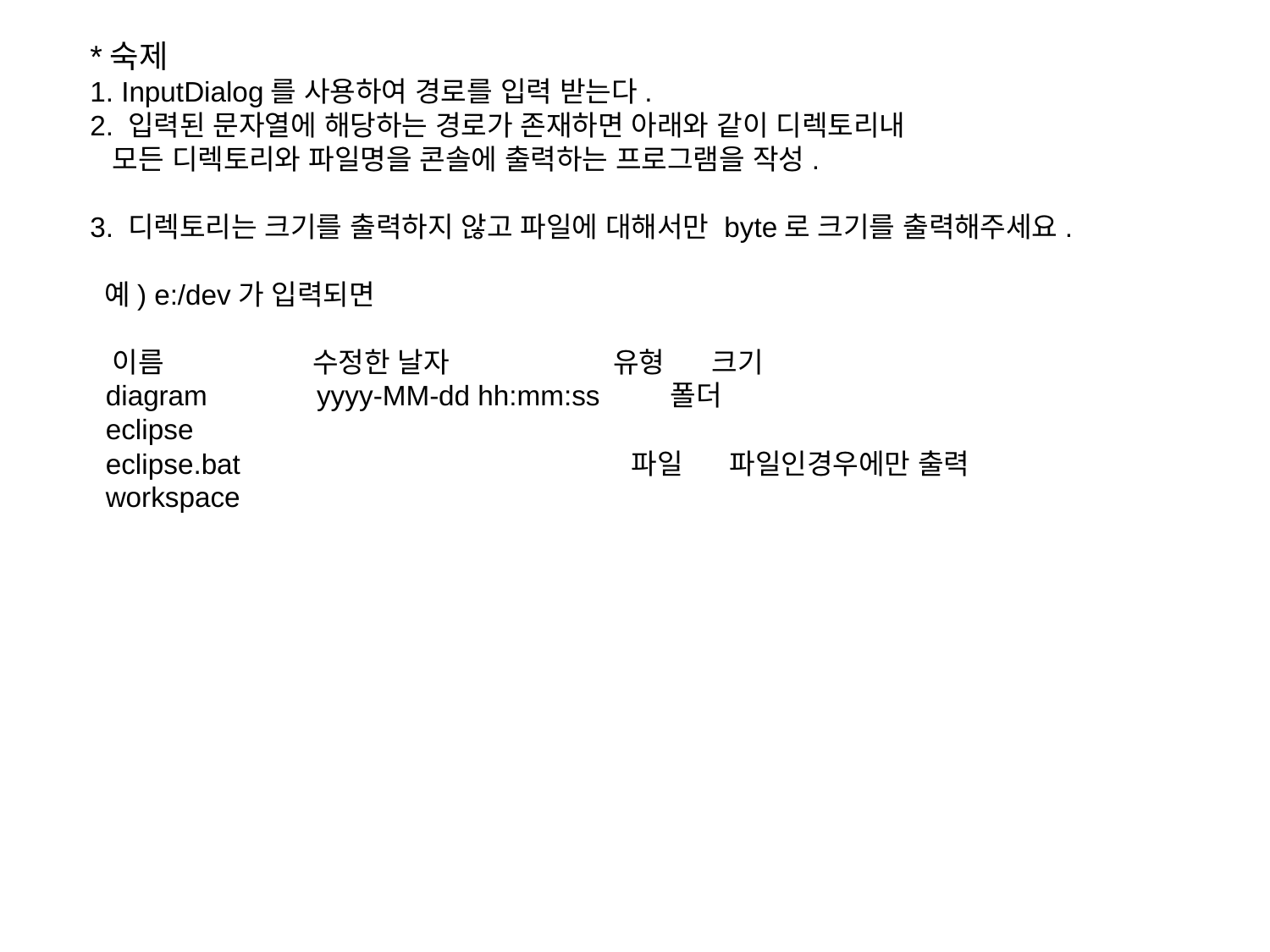

*숙제
1. InputDialog를 사용하여 경로를 입력 받는다.
2. 입력된 문자열에 해당하는 경로가 존재하면 아래와 같이 디렉토리내
  모든 디렉토리와 파일명을 콘솔에 출력하는 프로그램을 작성.

3. 디렉토리는 크기를 출력하지 않고 파일에 대해서만 byte로 크기를 출력해주세요.

 예) e:/dev가 입력되면

  이름                   수정한 날자                     유형      크기
  diagram              yyyy-MM-dd hh:mm:ss        폴더
  eclipse
  eclipse.bat                                                 파일      파일인경우에만 출력
  workspace